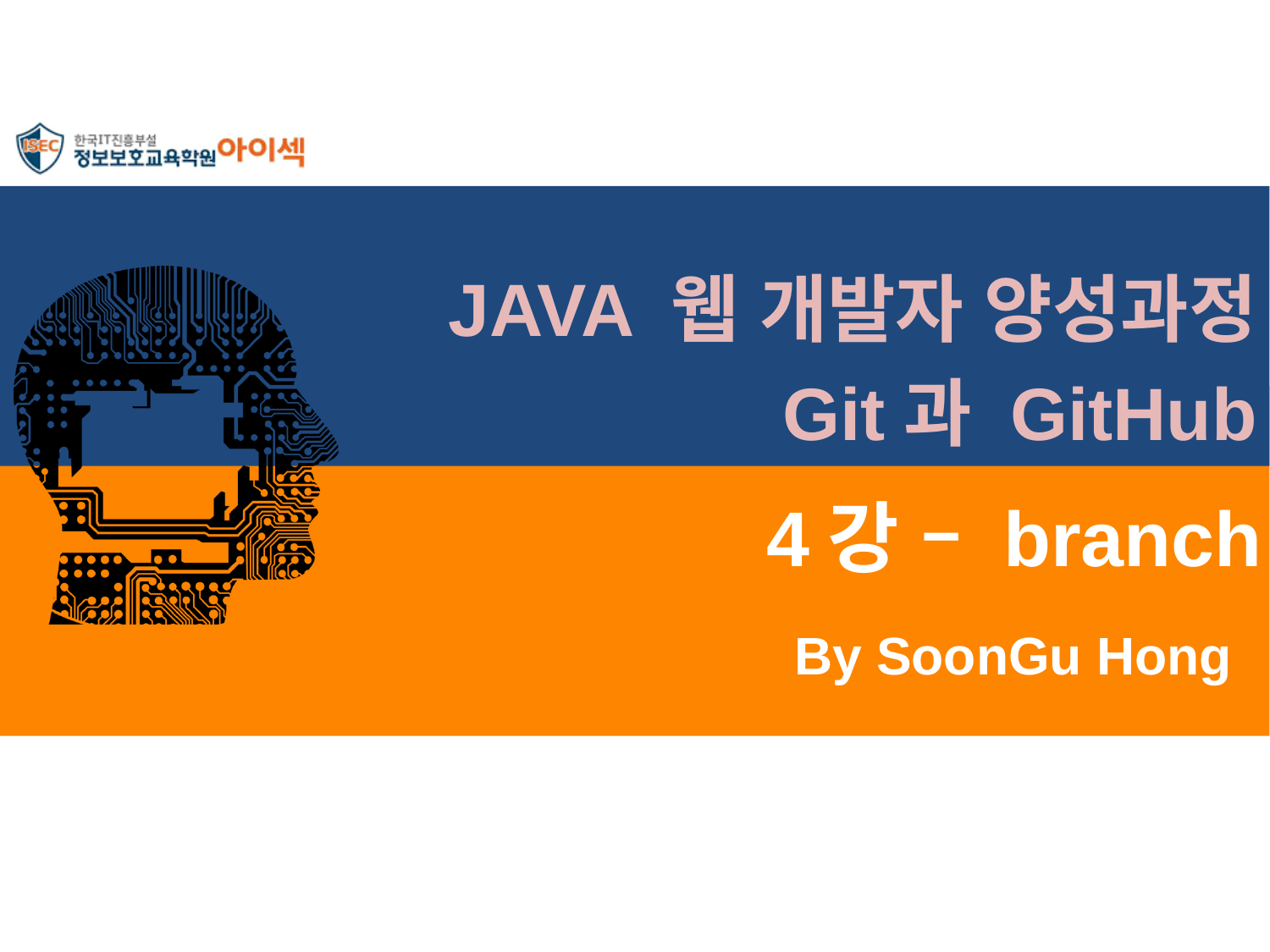

JAVA 웹 개발자 양성과정
Git과 GitHub
# 4강 – branch
By SoonGu Hong